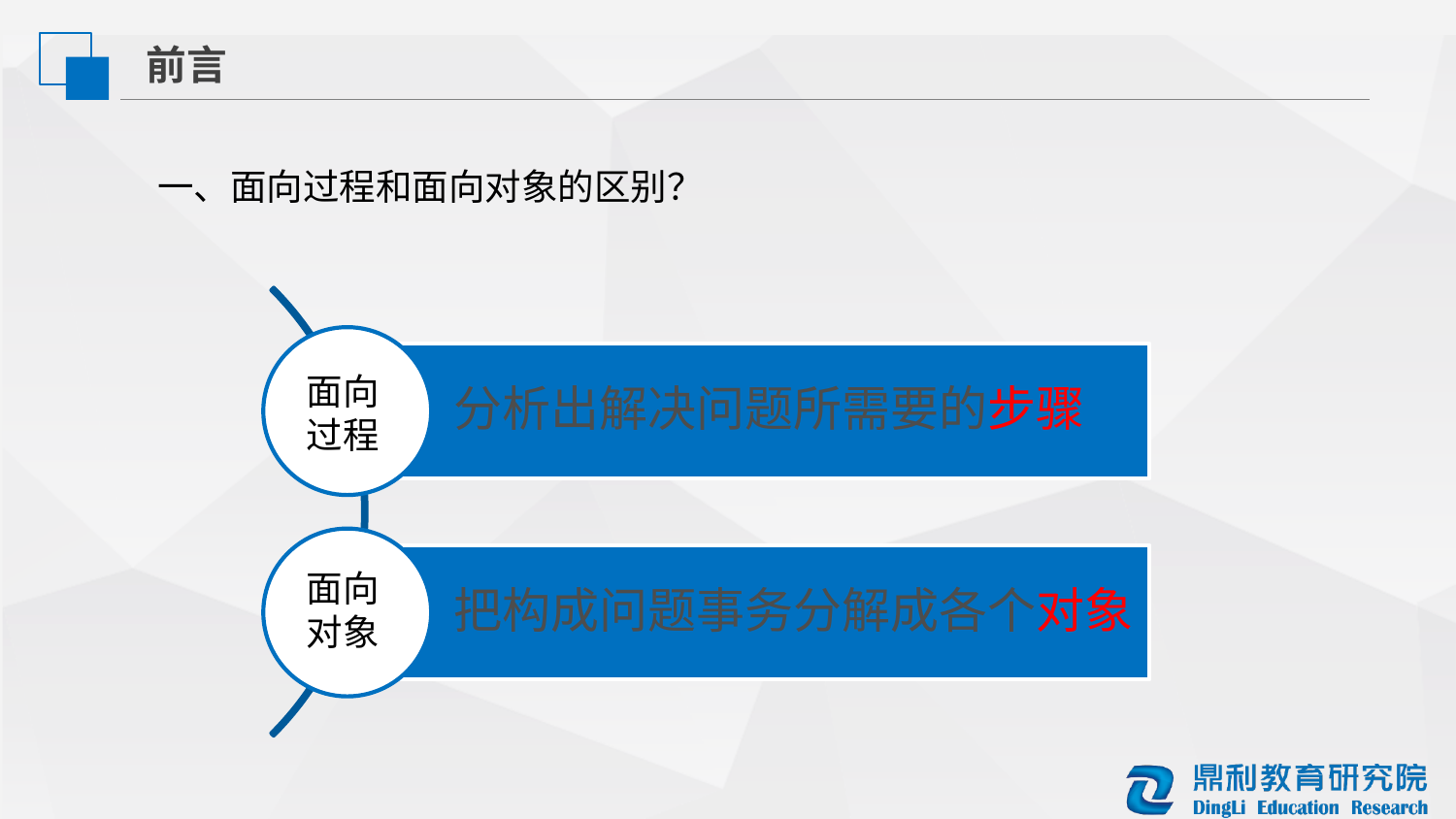

前言
一、面向过程和面向对象的区别？
分析出解决问题所需要的步骤
把构成问题事务分解成各个对象
面向过程
面向对象